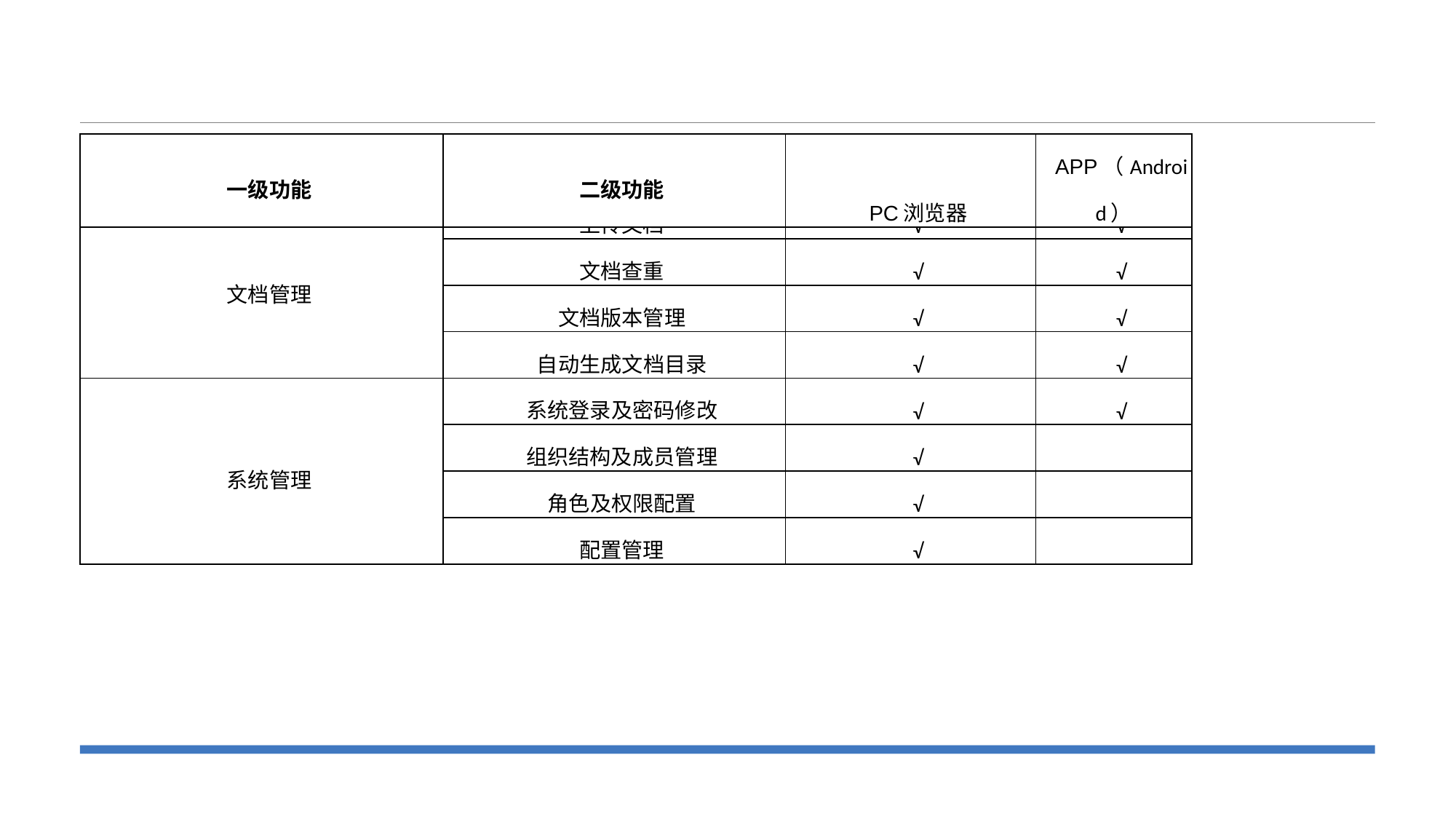

| 一级功能 | 二级功能 | PC浏览器 | APP（Android） |
| --- | --- | --- | --- |
| 文档管理 | 上传文档 | √ | √ |
| --- | --- | --- | --- |
|  | 文档查重 | √ | √ |
|  | 文档版本管理 | √ | √ |
|  | 自动生成文档目录 | √ | √ |
| 系统管理 | 系统登录及密码修改 | √ | √ |
|  | 组织结构及成员管理 | √ |  |
|  | 角色及权限配置 | √ |  |
|  | 配置管理 | √ |  |